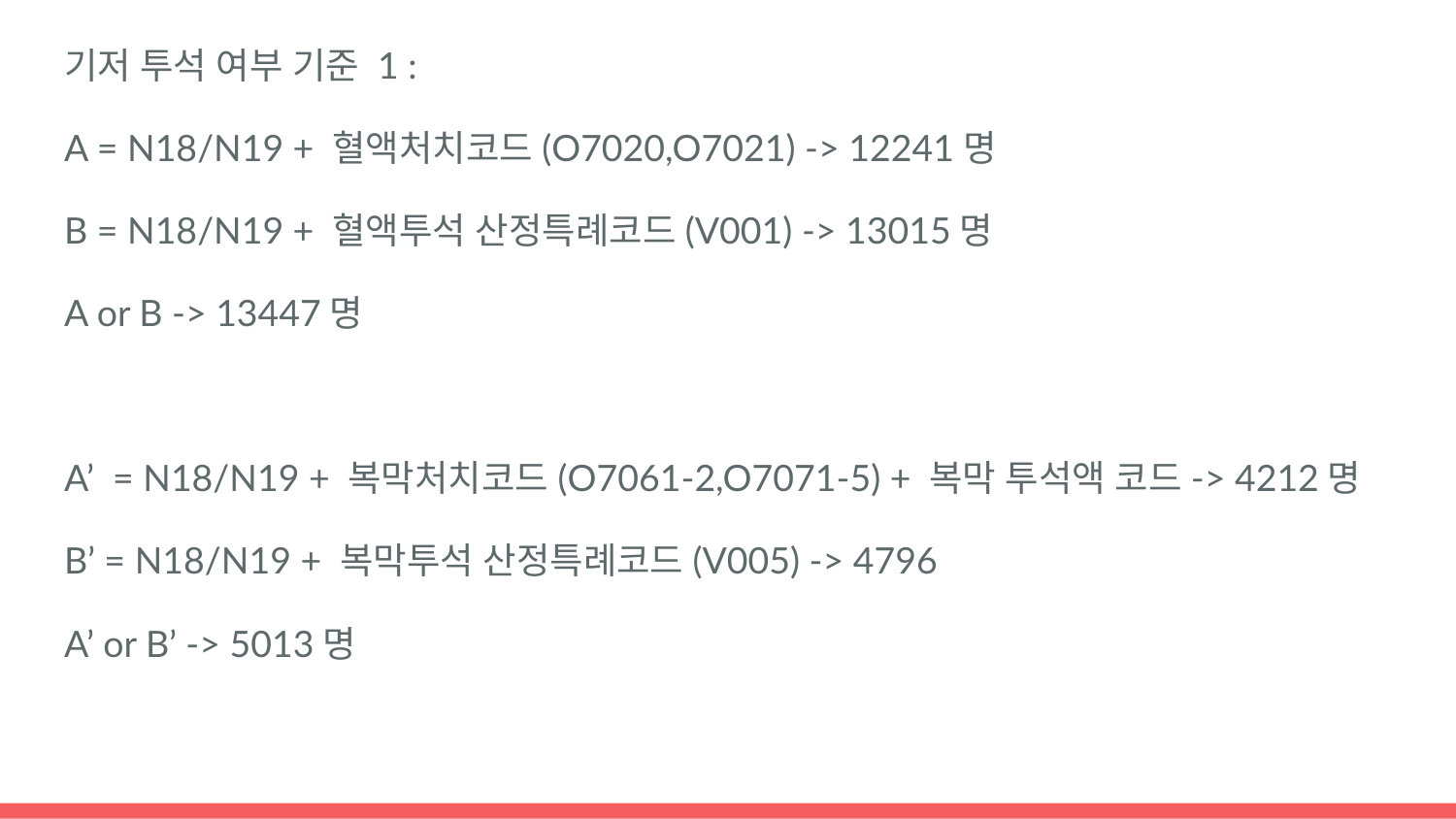

기저 투석 여부 기준 1 :
A = N18/N19 + 혈액처치코드(O7020,O7021) -> 12241명
B = N18/N19 + 혈액투석 산정특례코드(V001) -> 13015명
A or B -> 13447명

A’  = N18/N19 + 복막처치코드(O7061-2,O7071-5) + 복막 투석액 코드-> 4212명
B’ = N18/N19 + 복막투석 산정특례코드(V005) -> 4796
A’ or B’ -> 5013명